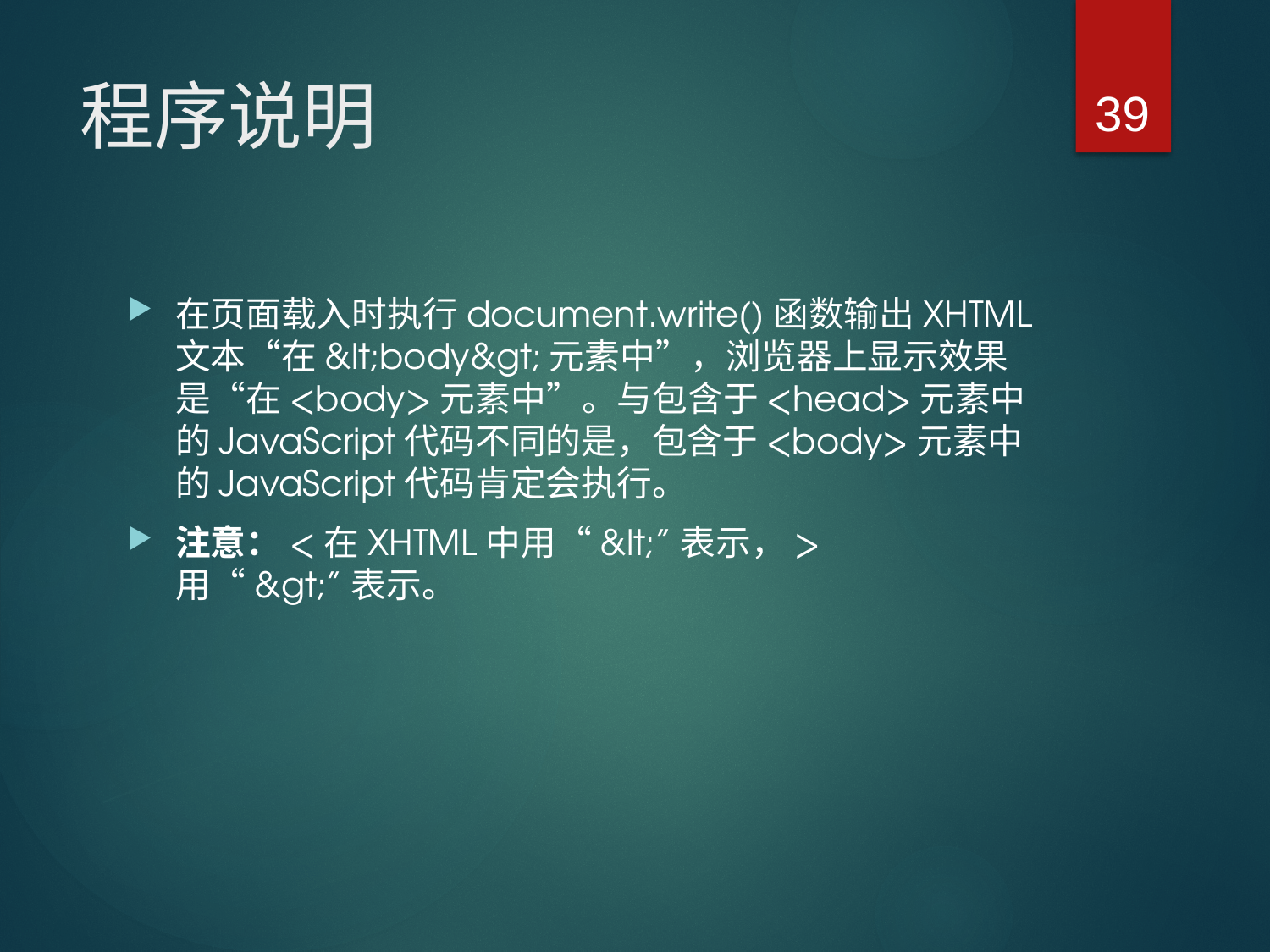

39
# 程序说明
在页面载入时执行document.write()函数输出XHTML文本“在&lt;body&gt;元素中”，浏览器上显示效果是“在<body>元素中”。与包含于<head>元素中的JavaScript代码不同的是，包含于<body>元素中的JavaScript代码肯定会执行。
注意：<在XHTML中用“&lt;”表示，>用“&gt;”表示。